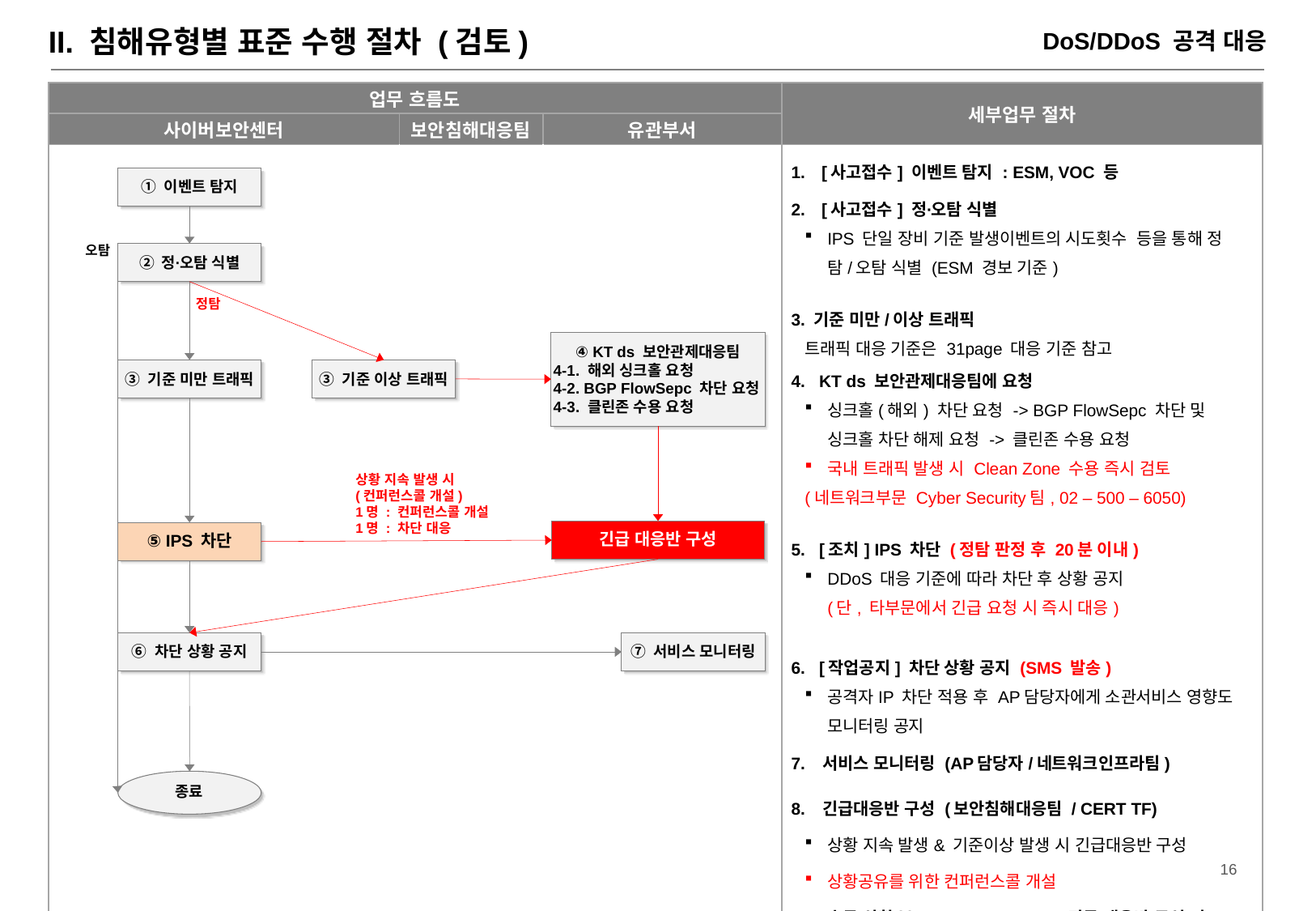

II. 침해유형별 표준 수행 절차 (검토)
DoS/DDoS 공격 대응
| 업무 흐름도 |  |  | 세부업무 절차 |
| --- | --- | --- | --- |
| 사이버보안센터 | 보안침해대응팀 | 유관부서 |  |
|  |  |  | [사고접수] 이벤트 탐지 : ESM, VOC 등 [사고접수] 정∙오탐 식별 IPS 단일 장비 기준 발생이벤트의 시도횟수 등을 통해 정탐/오탐 식별 (ESM 경보 기준) 3. 기준 미만/이상 트래픽 트래픽 대응 기준은 31page 대응 기준 참고 4. KT ds 보안관제대응팀에 요청 싱크홀(해외) 차단 요청 -> BGP FlowSepc 차단 및 싱크홀 차단 해제 요청 -> 클린존 수용 요청 국내 트래픽 발생 시 Clean Zone 수용 즉시 검토 (네트워크부문 Cyber Security팀, 02 – 500 – 6050) 5. [조치] IPS 차단 (정탐 판정 후 20분 이내) DDoS 대응 기준에 따라 차단 후 상황 공지 (단, 타부문에서 긴급 요청 시 즉시 대응) 6. [작업공지] 차단 상황 공지 (SMS 발송) 공격자IP 차단 적용 후 AP담당자에게 소관서비스 영향도 모니터링 공지 7. 서비스 모니터링 (AP담당자/네트워크인프라팀) 8. 긴급대응반 구성 (보안침해대응팀 / CERT TF) 상황 지속 발생& 기준이상 발생 시 긴급대응반 구성 상황공유를 위한 컨퍼런스콜 개설 초동 상황 보고 (Mail, CERT TF, 긴급 대응반 구성 시) 종료보고서 : 종결처리 후 24시간 이내(개선사항 포함) |
① 이벤트 탐지
오탐
② 정∙오탐 식별
상황 지속 발생 시
(컨퍼런스콜 개설)
1명 : 컨퍼런스콜 개설
1명 : 차단 대응
긴급 대응반 구성
⑤ IPS 차단
⑥ 차단 상황 공지
⑦ 서비스 모니터링
종료
정탐
④ KT ds 보안관제대응팀
4-1. 해외 싱크홀 요청
4-2. BGP FlowSepc 차단 요청
4-3. 클린존 수용 요청
③ 기준 이상 트래픽
③ 기준 미만 트래픽
16